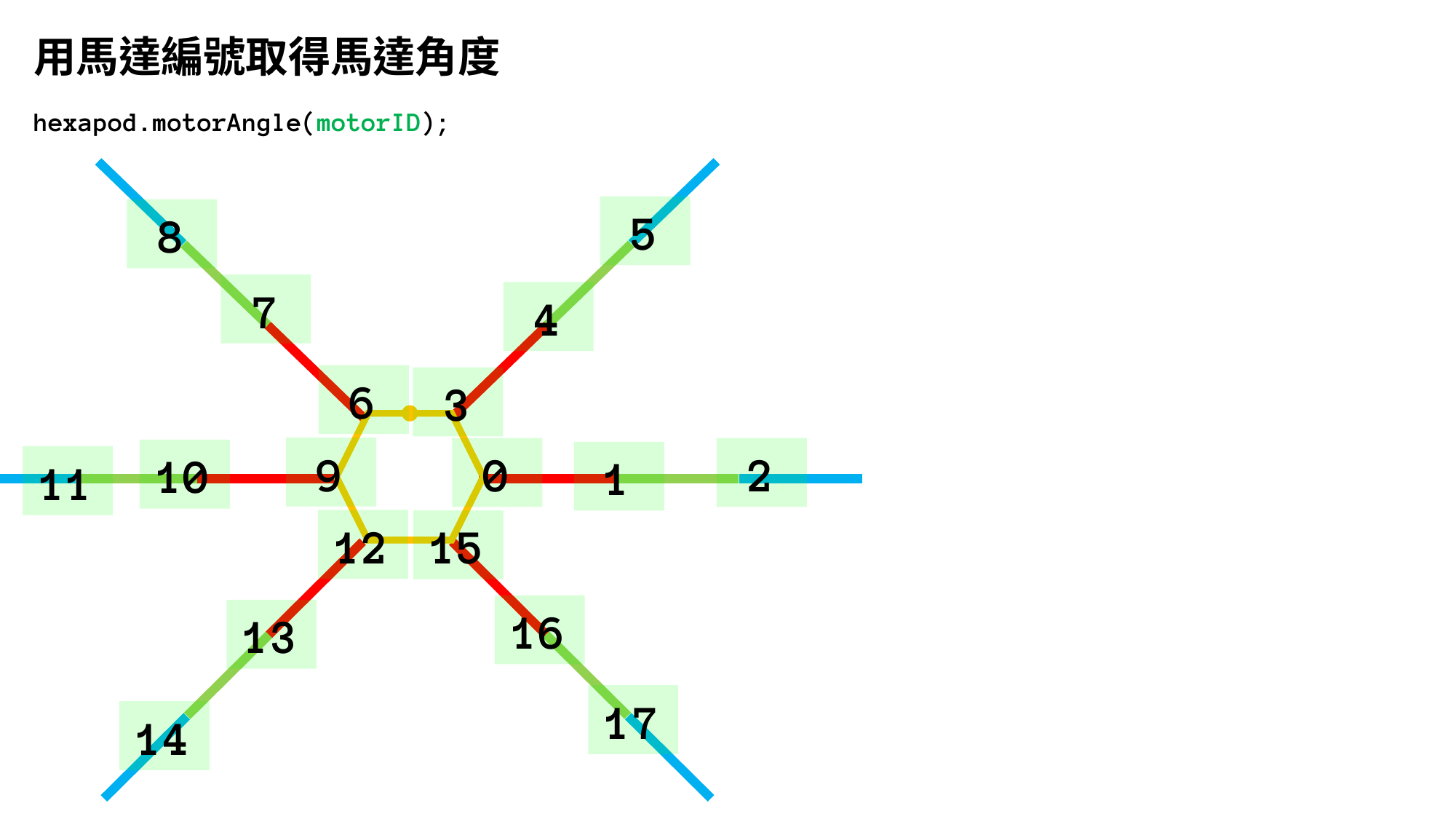

用馬達編號取得馬達角度
hexapod.motorAngle(motorID);
5
8
7
4
6
3

9
0
2
10
1
11
12
15
16
13
17
14